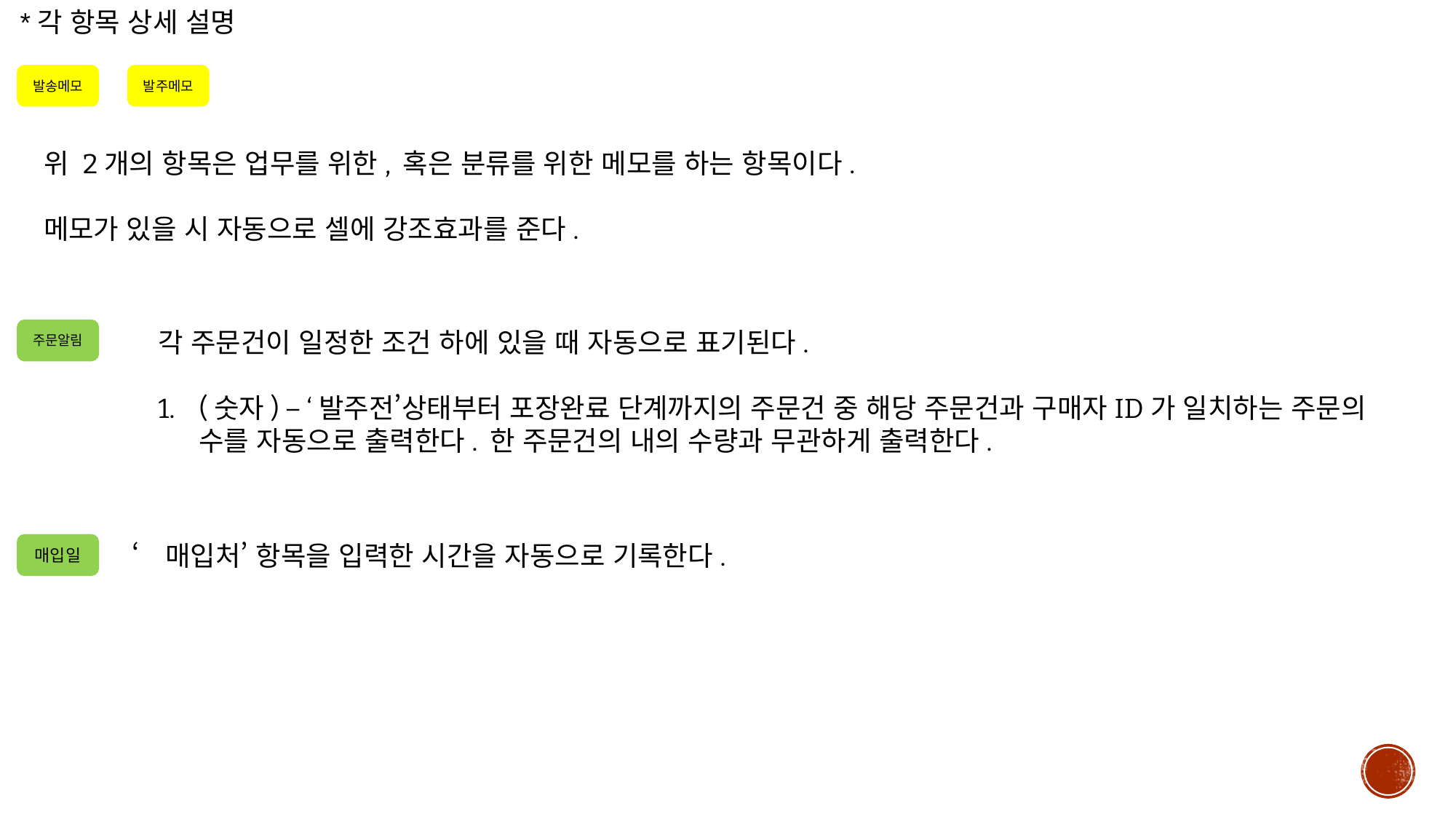

*각 항목 상세 설명
발송메모
발주메모
위 2개의 항목은 업무를 위한, 혹은 분류를 위한 메모를 하는 항목이다.

메모가 있을 시 자동으로 셀에 강조효과를 준다.
주문알림
각 주문건이 일정한 조건 하에 있을 때 자동으로 표기된다.
(숫자) – ‘발주전’상태부터 포장완료 단계까지의 주문건 중 해당 주문건과 구매자ID가 일치하는 주문의
수를 자동으로 출력한다. 한 주문건의 내의 수량과 무관하게 출력한다.
‘매입처’ 항목을 입력한 시간을 자동으로 기록한다.
매입일